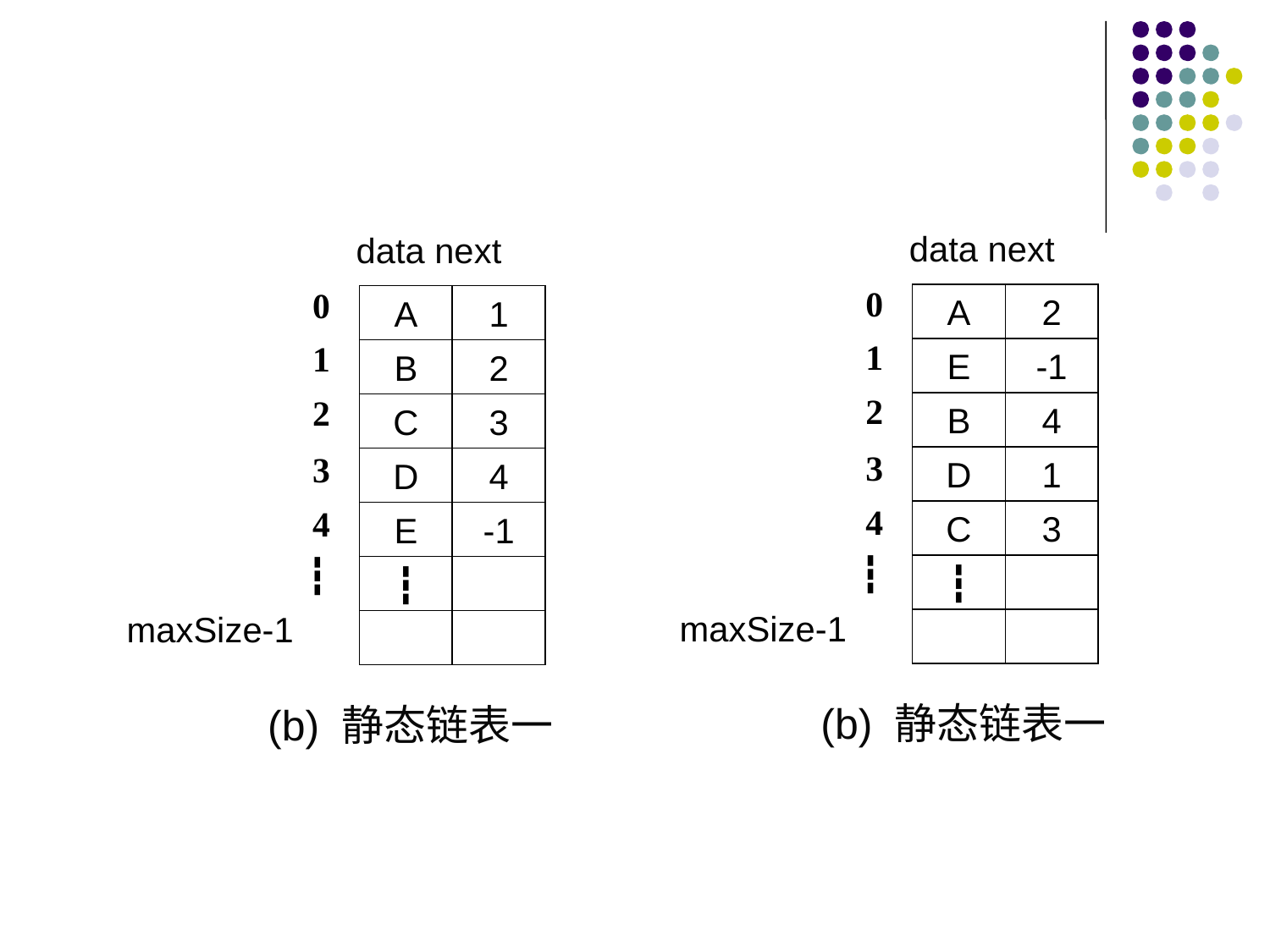

data next
0
A
2
1
E
-1
2
B
4
3
D
1
4
C
3
┇
┇

maxSize-1

(b) 静态链表一
data next
0
A
1
1
B
2
2
C
3
3
D
4
4
E
-1
┇
┇

maxSize-1

(b) 静态链表一